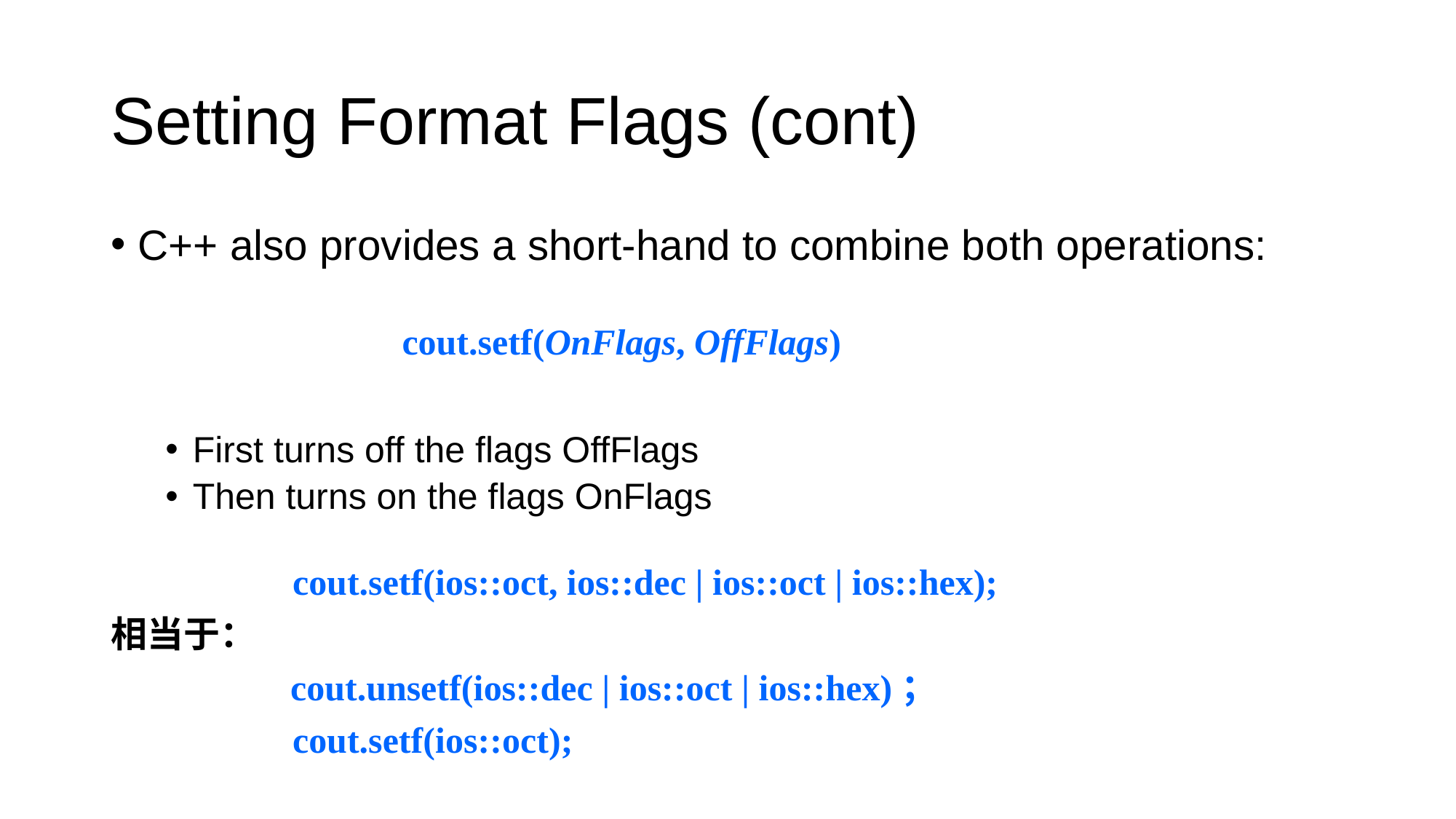

# Setting Format Flags (cont)
C++ also provides a short-hand to combine both operations:

                          cout.setf(OnFlags, OffFlags)

First turns off the flags OffFlags
Then turns on the flags OnFlags
                    cout.setf(ios::oct, ios::dec | ios::oct | ios::hex);
相当于：
                          cout.unsetf(ios::dec | ios::oct | ios::hex)；
                    cout.setf(ios::oct);